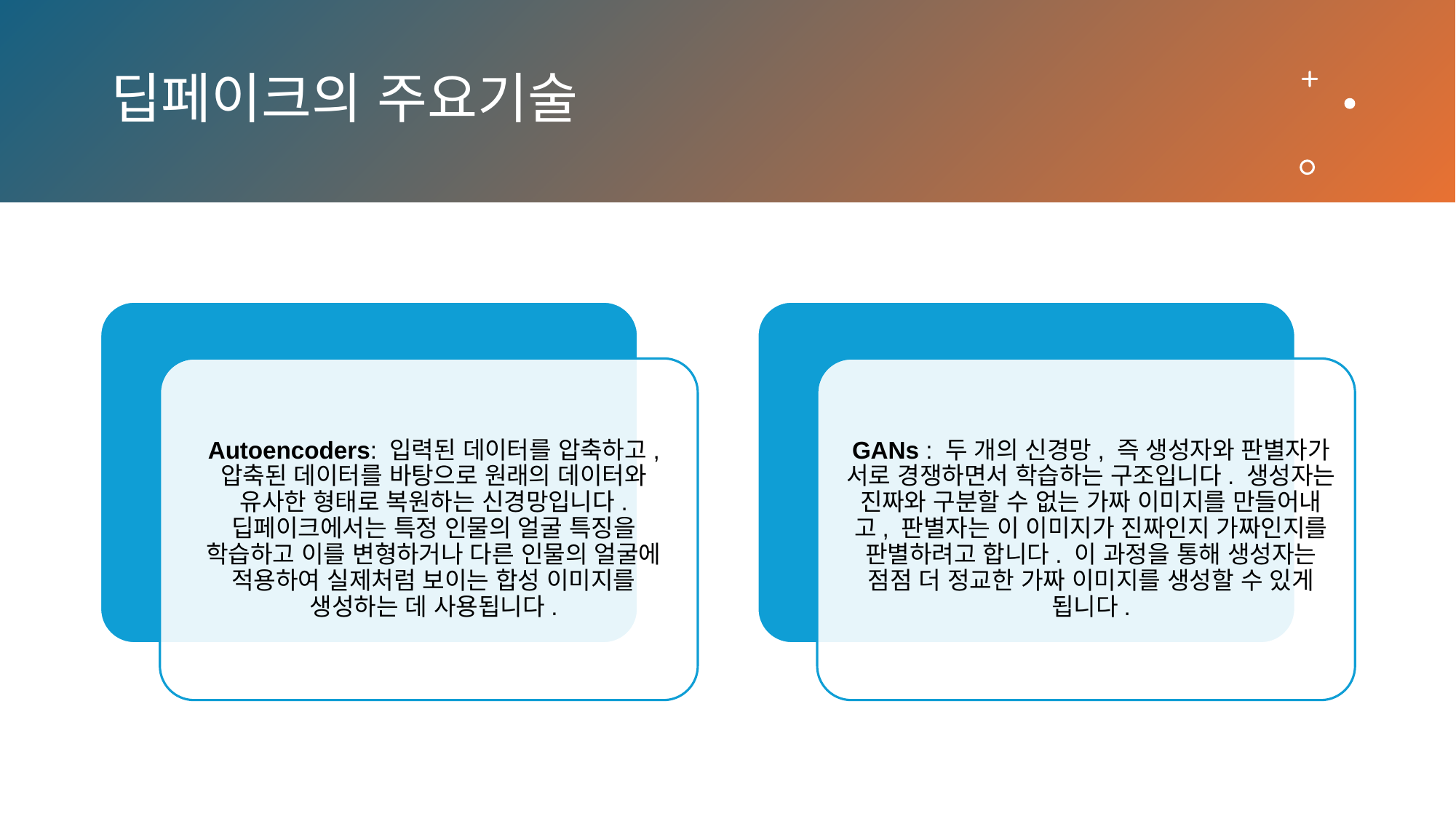

# 딥페이크의 주요기술

Autoencoders: 입력된 데이터를 압축하고, 압축된 데이터를 바탕으로 원래의 데이터와 유사한 형태로 복원하는 신경망입니다. 딥페이크에서는 특정 인물의 얼굴 특징을 학습하고 이를 변형하거나 다른 인물의 얼굴에 적용하여 실제처럼 보이는 합성 이미지를 생성하는 데 사용됩니다.
GANs : 두 개의 신경망, 즉 생성자와 판별자가 서로 경쟁하면서 학습하는 구조입니다. 생성자는 진짜와 구분할 수 없는 가짜 이미지를 만들어내고, 판별자는 이 이미지가 진짜인지 가짜인지를 판별하려고 합니다. 이 과정을 통해 생성자는 점점 더 정교한 가짜 이미지를 생성할 수 있게 됩니다.